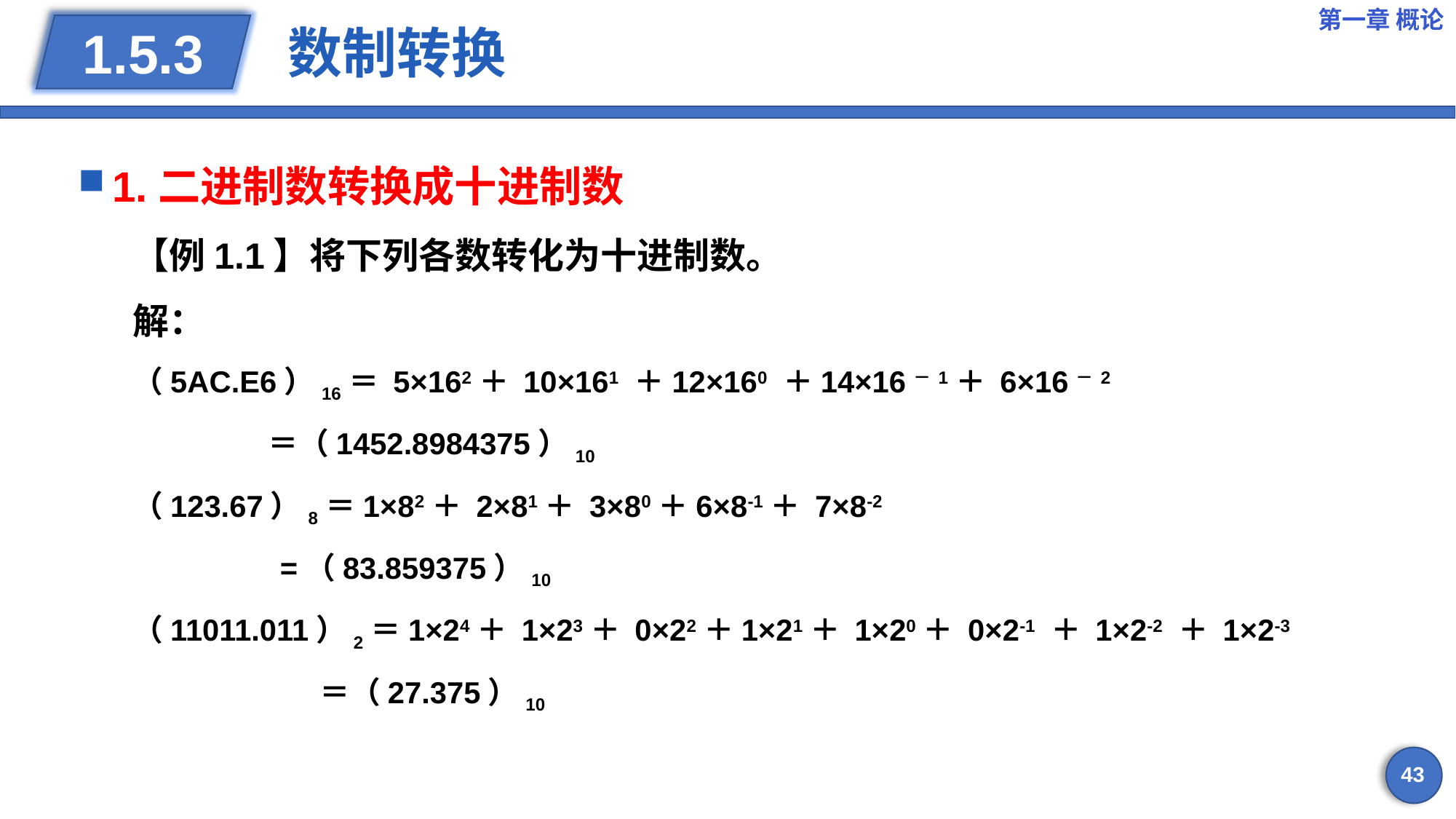

第一章 概论
# 数制转换
1.5.3
1.二进制数转换成十进制数
【例1.1】将下列各数转化为十进制数。
解：
（5AC.E6）16＝ 5×162＋ 10×161 ＋12×160 ＋14×16－1＋ 6×16－2
                                ＝（1452.8984375）10
（123.67）8＝1×82＋ 2×81＋ 3×80＋6×8-1＋ 7×8-2
                              =（83.859375）10
（11011.011）2＝1×24＋ 1×23＋ 0×22＋1×21＋ 1×20＋ 0×2-1 ＋ 1×2-2 ＋ 1×2-3
                          ＝（27.375）10

43